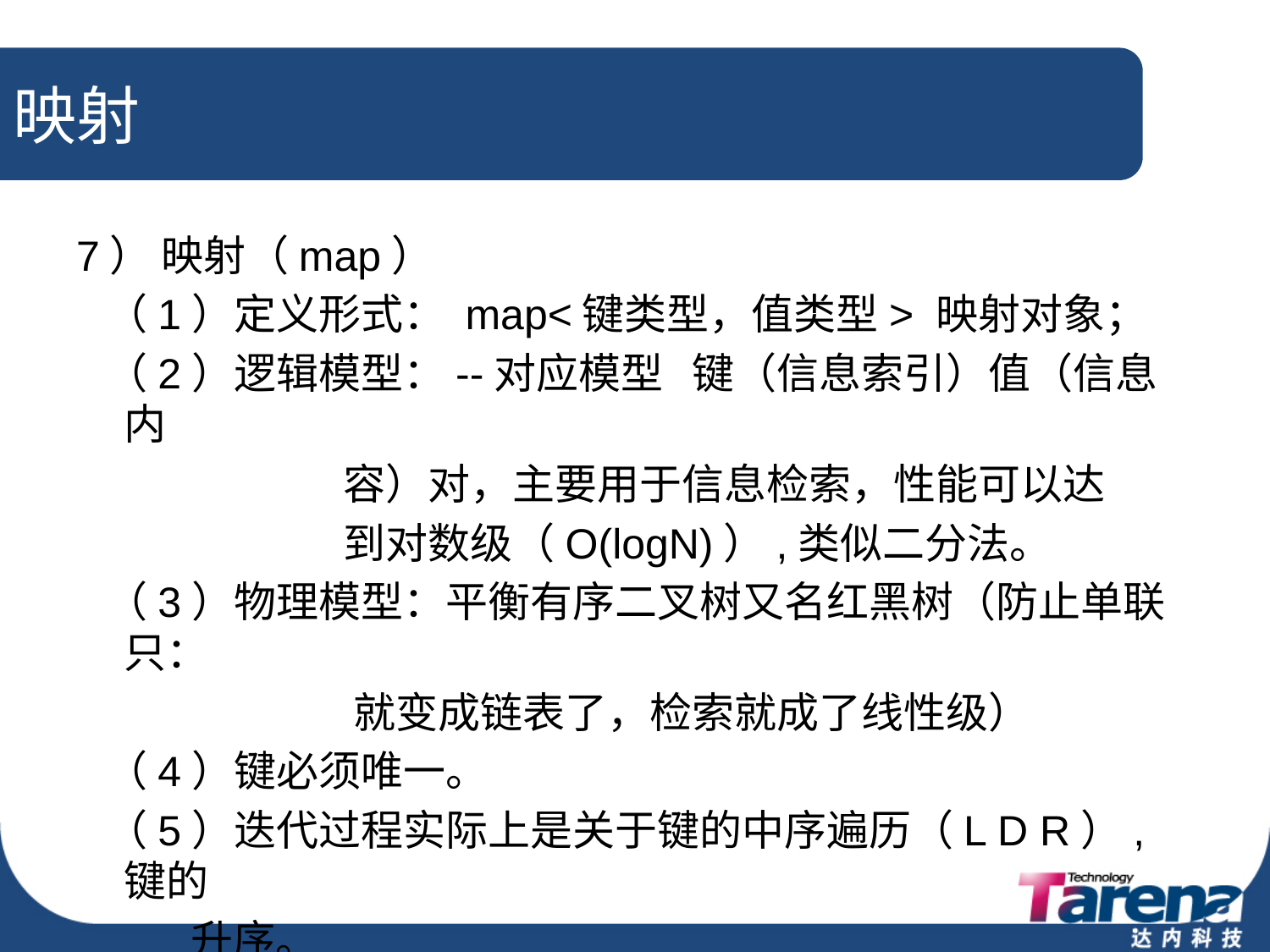

# 映射
7） 映射（map）
  （1）定义形式： map<键类型，值类型> 映射对象；
  （2）逻辑模型：--对应模型   键（信息索引）值（信息内
                           容）对，主要用于信息检索，性能可以达
                           到对数级（O(logN)）,类似二分法。
  （3）物理模型：平衡有序二叉树又名红黑树（防止单联只：
                            就变成链表了，检索就成了线性级）
  （4）键必须唯一。
  （5）迭代过程实际上是关于键的中序遍历（L D R）,键的
           升序。